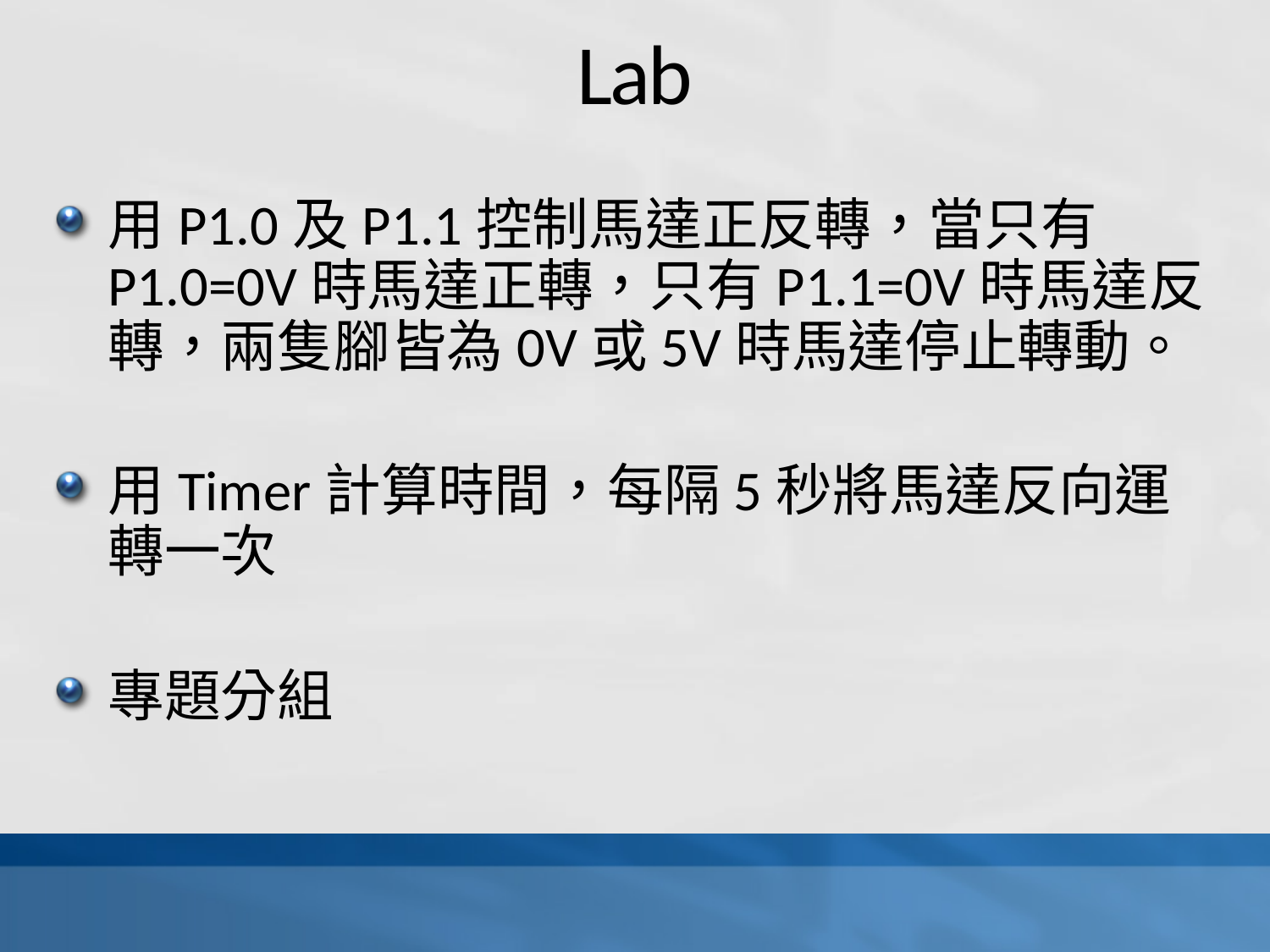

# Lab
用P1.0及P1.1控制馬達正反轉，當只有P1.0=0V時馬達正轉，只有P1.1=0V時馬達反轉，兩隻腳皆為0V或5V時馬達停止轉動。

用Timer計算時間，每隔5秒將馬達反向運轉一次

專題分組